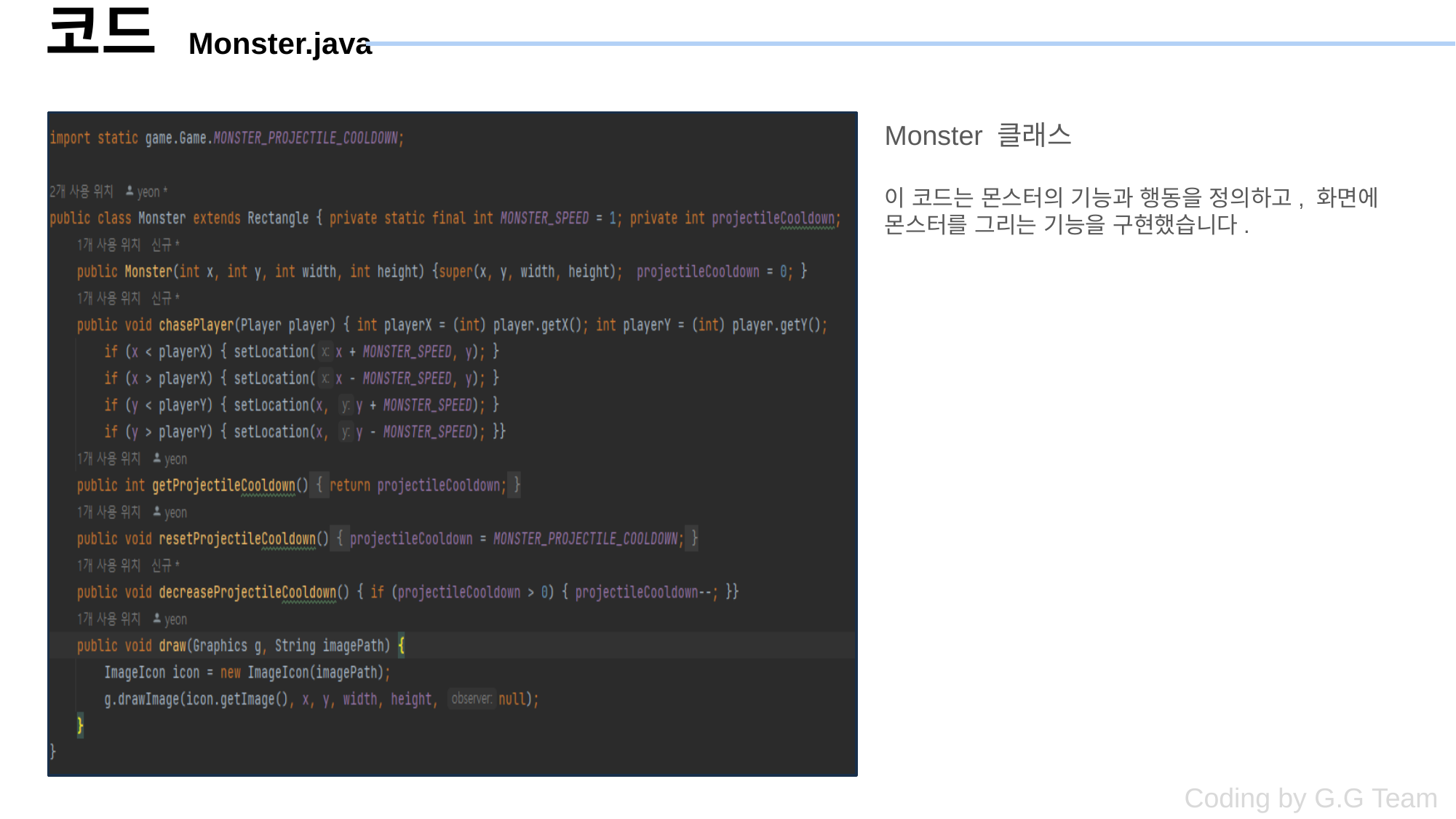

코드 Monster.java

Monster 클래스

이 코드는 몬스터의 기능과 행동을 정의하고, 화면에 몬스터를 그리는 기능을 구현했습니다.
Coding by G.G Team